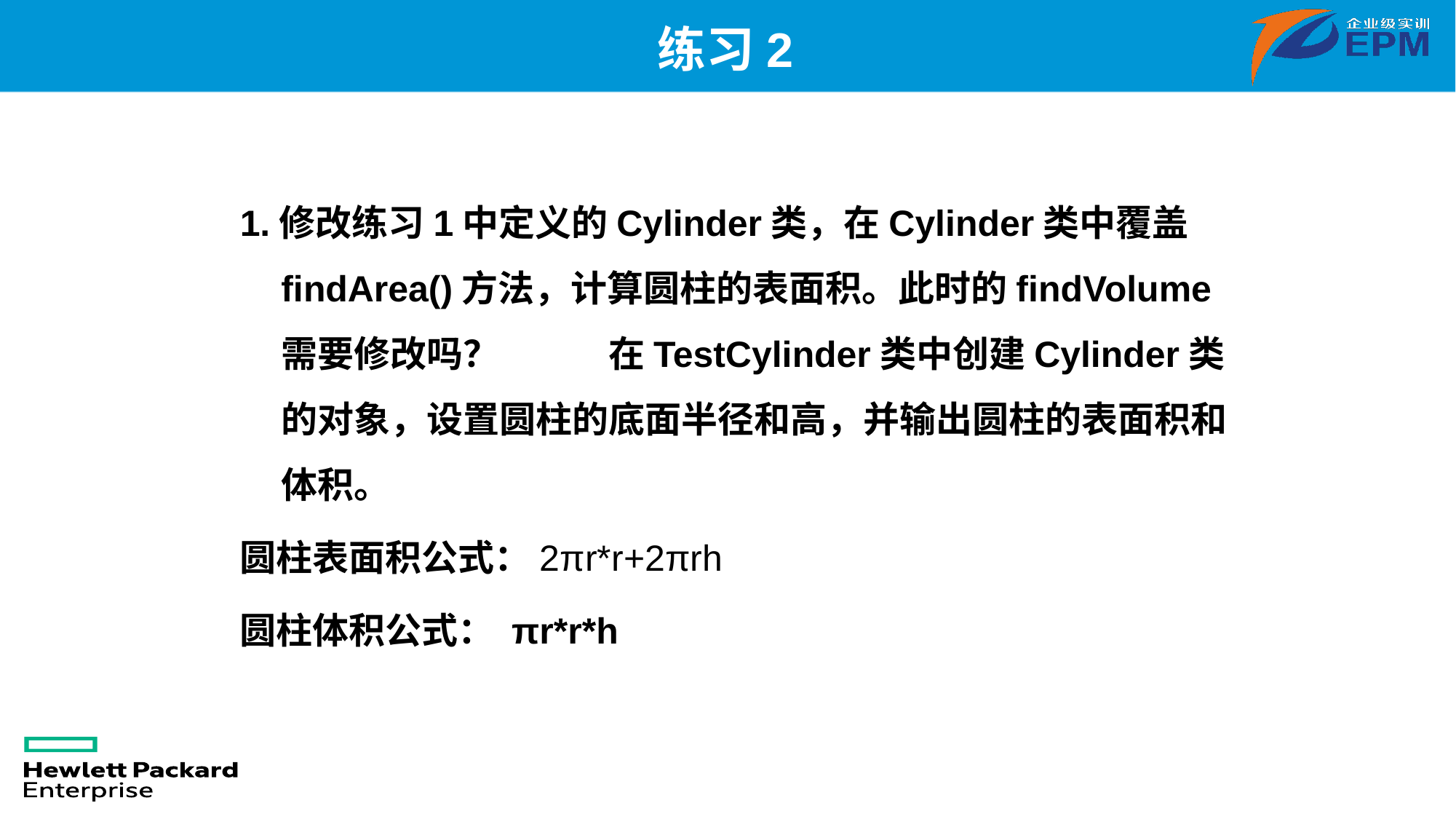

练习2
1.修改练习1中定义的Cylinder类，在Cylinder类中覆盖findArea()方法，计算圆柱的表面积。此时的findVolume需要修改吗？	在TestCylinder类中创建Cylinder类的对象，设置圆柱的底面半径和高，并输出圆柱的表面积和体积。
圆柱表面积公式：2πr*r+2πrh
圆柱体积公式： πr*r*h